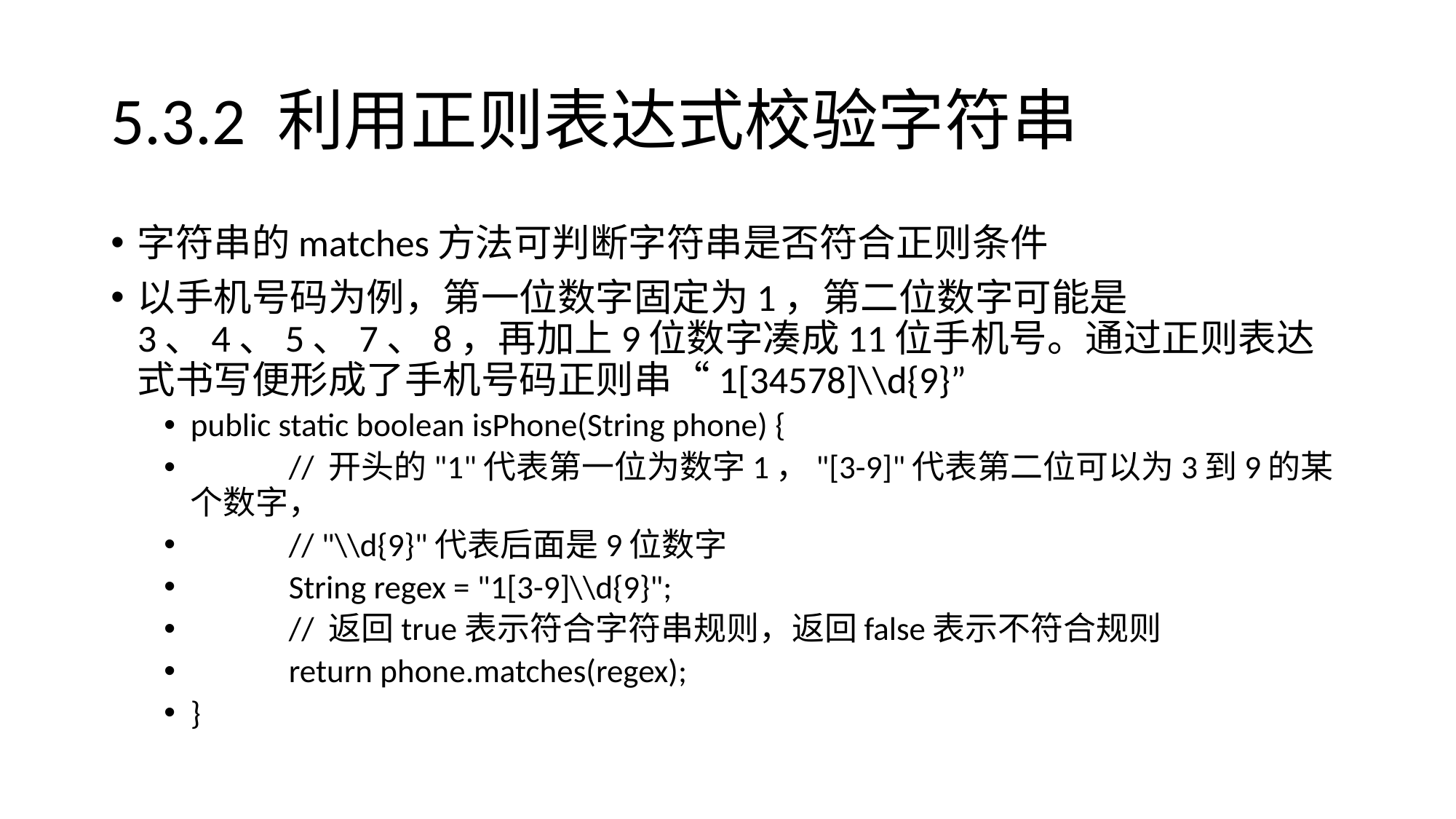

# 5.3.2 利用正则表达式校验字符串
字符串的matches方法可判断字符串是否符合正则条件
以手机号码为例，第一位数字固定为1，第二位数字可能是3、4、5、7、8，再加上9位数字凑成11位手机号。通过正则表达式书写便形成了手机号码正则串“1[34578]\\d{9}”
public static boolean isPhone(String phone) {
	// 开头的"1"代表第一位为数字1，"[3-9]"代表第二位可以为3到9的某个数字，
	// "\\d{9}"代表后面是9位数字
	String regex = "1[3-9]\\d{9}";
	// 返回true表示符合字符串规则，返回false表示不符合规则
	return phone.matches(regex);
}